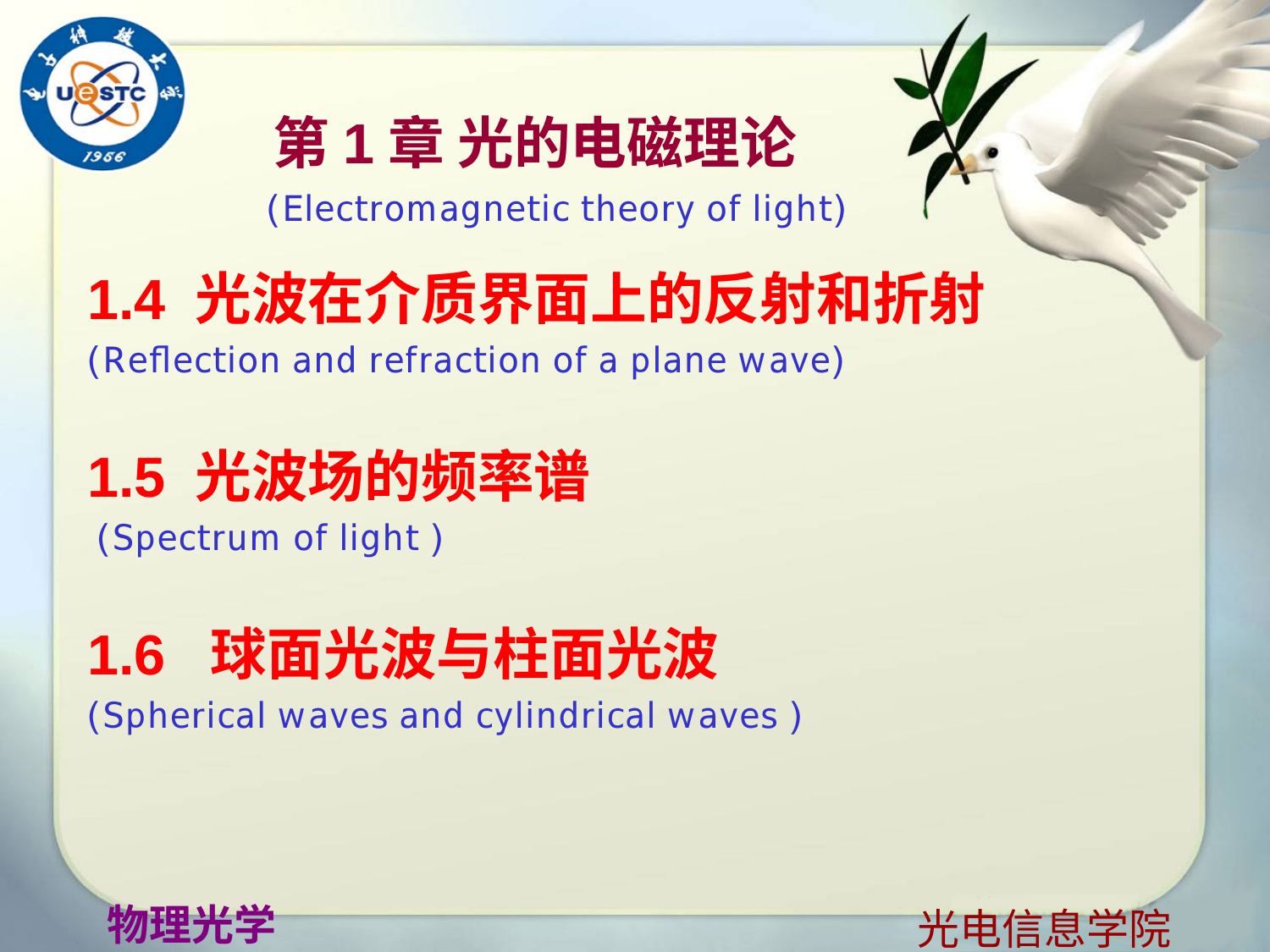

# 第1章 光的电磁理论
(Electromagnetic theory of light)
1.4 光波在介质界面上的反射和折射
(Reflection and refraction of a plane wave)

1.5 光波场的频率谱
 (Spectrum of light )

1.6  球面光波与柱面光波
(Spherical waves and cylindrical waves )